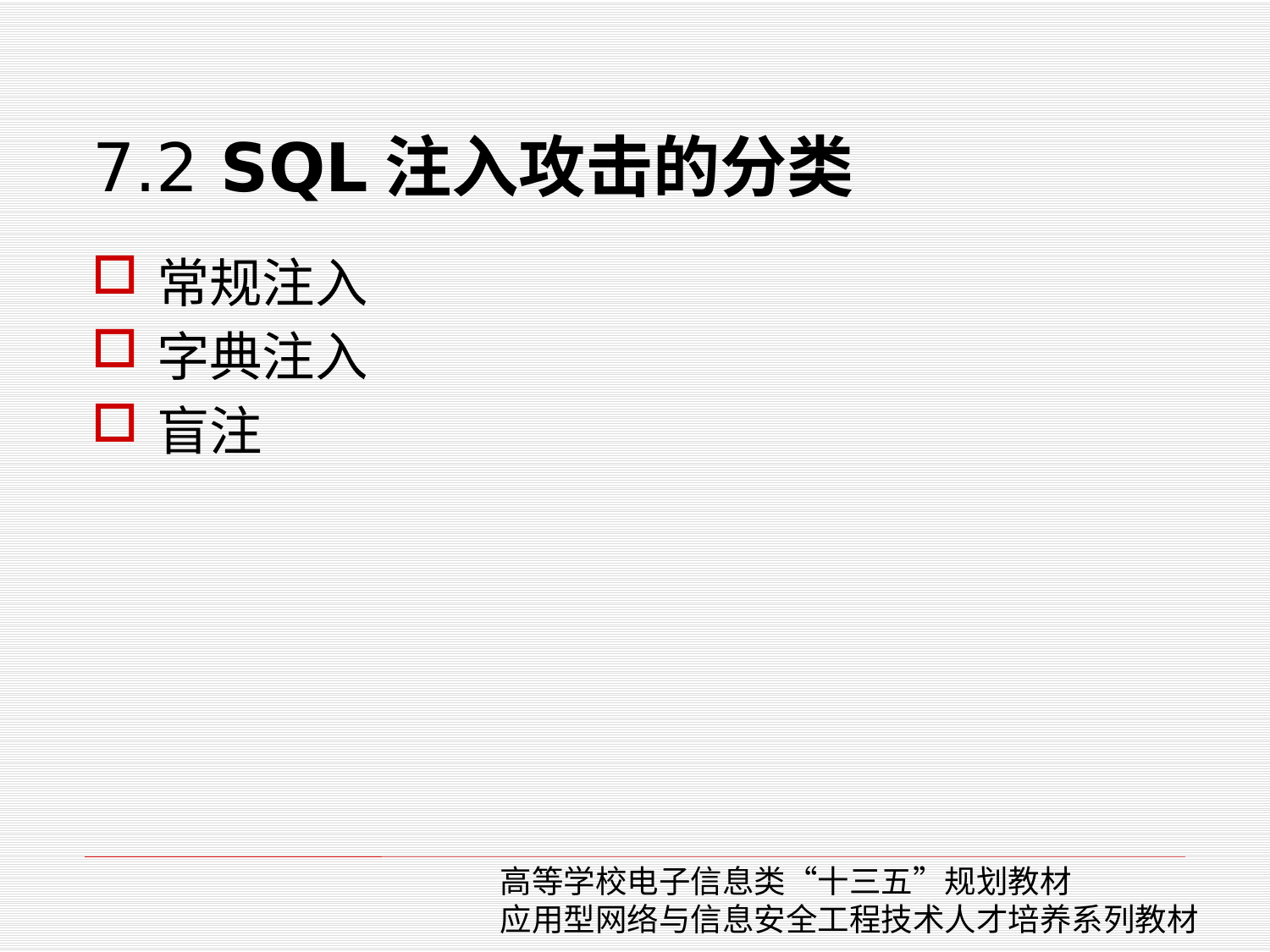

# 7.2 SQL注入攻击的分类
常规注入
字典注入
盲注

高等学校电子信息类“十三五”规划教材
应用型网络与信息安全工程技术人才培养系列教材